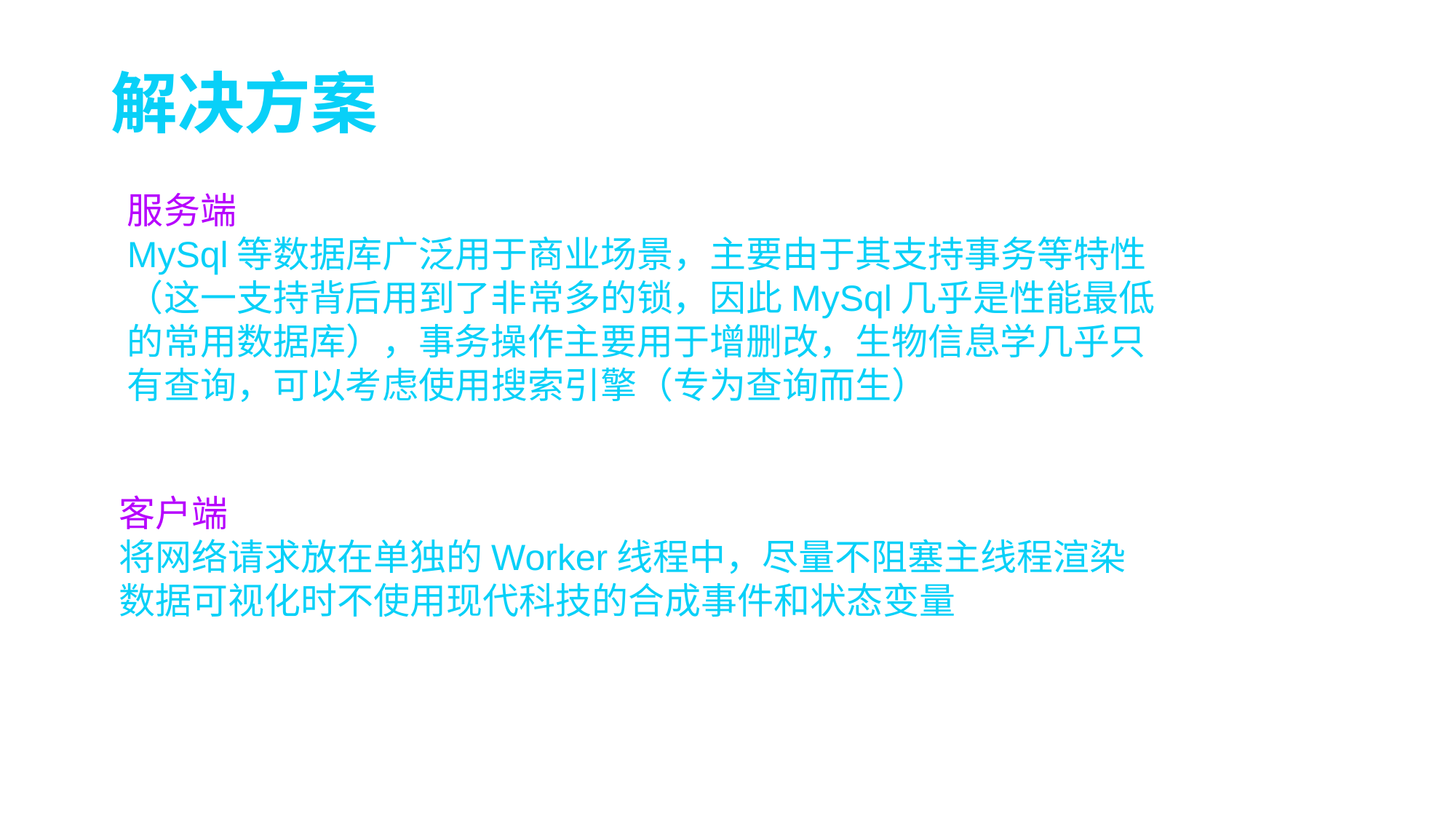

# 解决方案
服务端
MySql等数据库广泛用于商业场景，主要由于其支持事务等特性（这一支持背后用到了非常多的锁，因此MySql几乎是性能最低的常用数据库），事务操作主要用于增删改，生物信息学几乎只有查询，可以考虑使用搜索引擎（专为查询而生）
客户端
将网络请求放在单独的Worker线程中，尽量不阻塞主线程渲染
数据可视化时不使用现代科技的合成事件和状态变量